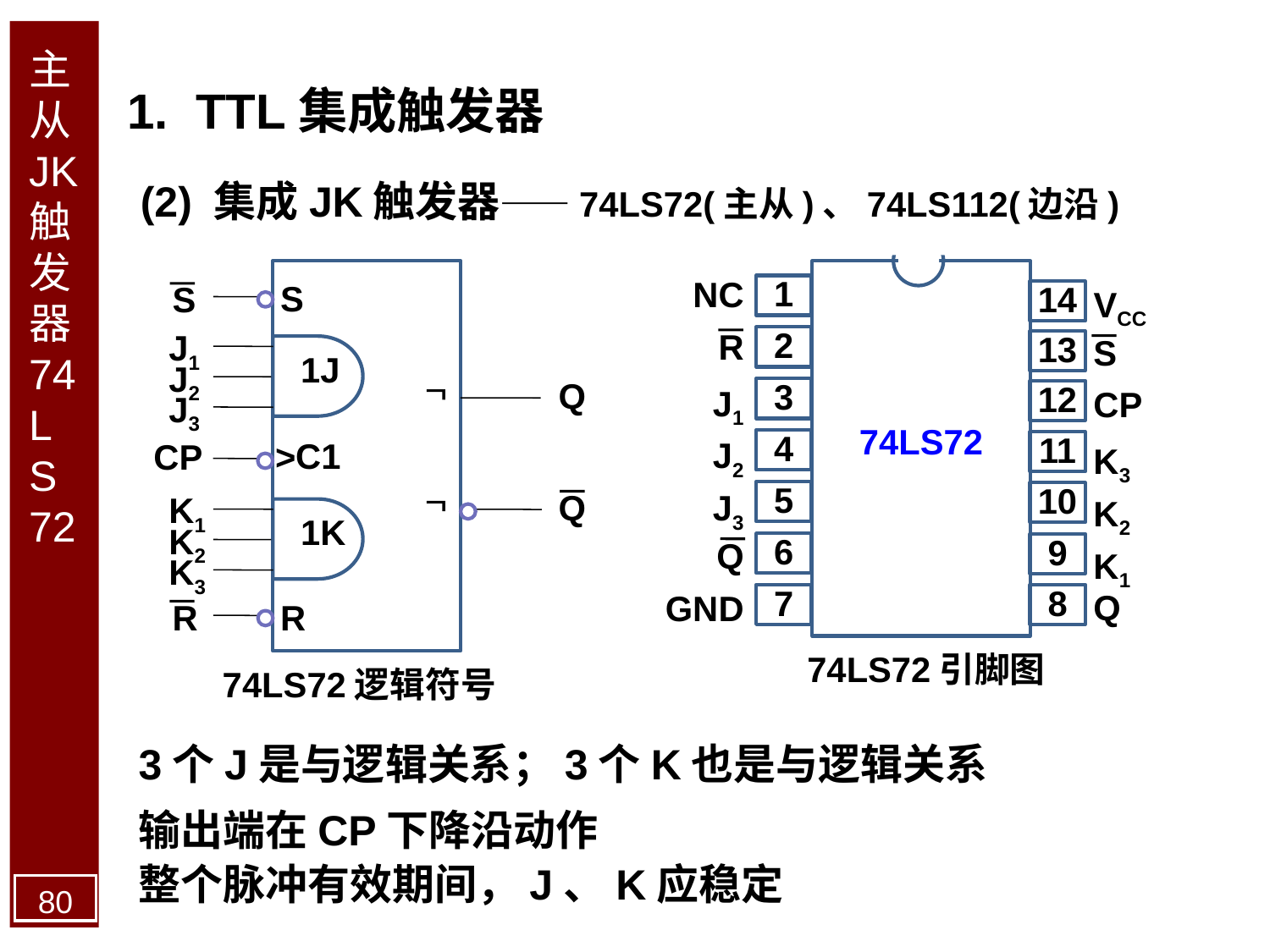

主从JK触发器74LS72
1.  TTL集成触发器
(2) 集成JK触发器——74LS72(主从)、74LS112(边沿)

1

14

2

13

3

12

74LS72
4

11

5

10

6

9

7

8

NC
VCC
R
S

J1
CP
J2
K3
J3
K2
Q
K1

Q
GND
74LS72引脚图

S
S

J1

1J
J2
¬
Q
J3
C1
CP
>

¬
K1
Q

1K
K2
K3
R
R

74LS72逻辑符号
3个J是与逻辑关系；3个K也是与逻辑关系
输出端在CP下降沿动作
整个脉冲有效期间，J、K应稳定
80